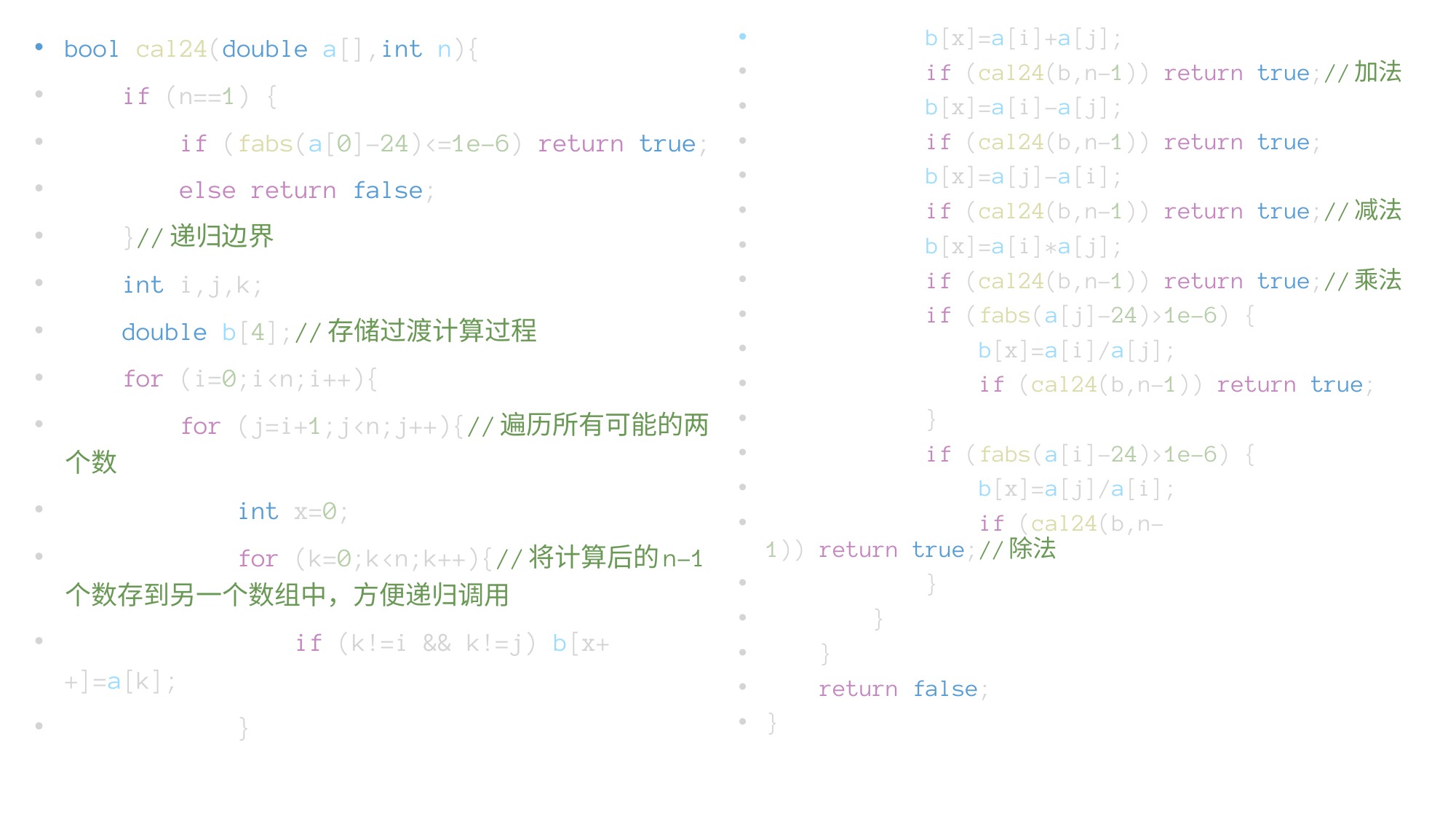

bool cal24(double a[],int n){
    if (n==1) {
        if (fabs(a[0]-24)<=1e-6) return true;
        else return false;
    }//递归边界
    int i,j,k;
    double b[4];//存储过渡计算过程
    for (i=0;i<n;i++){
        for (j=i+1;j<n;j++){//遍历所有可能的两个数
            int x=0;
            for (k=0;k<n;k++){//将计算后的n-1个数存到另一个数组中，方便递归调用
                if (k!=i && k!=j) b[x++]=a[k];
            }
            b[x]=a[i]+a[j];
            if (cal24(b,n-1)) return true;//加法
            b[x]=a[i]-a[j];
            if (cal24(b,n-1)) return true;
            b[x]=a[j]-a[i];
            if (cal24(b,n-1)) return true;//减法
            b[x]=a[i]*a[j];
            if (cal24(b,n-1)) return true;//乘法
            if (fabs(a[j]-24)>1e-6) {
                b[x]=a[i]/a[j];
                if (cal24(b,n-1)) return true;
            }
            if (fabs(a[i]-24)>1e-6) {
                b[x]=a[j]/a[i];
                if (cal24(b,n-1)) return true;//除法
            }
        }
    }
    return false;
}